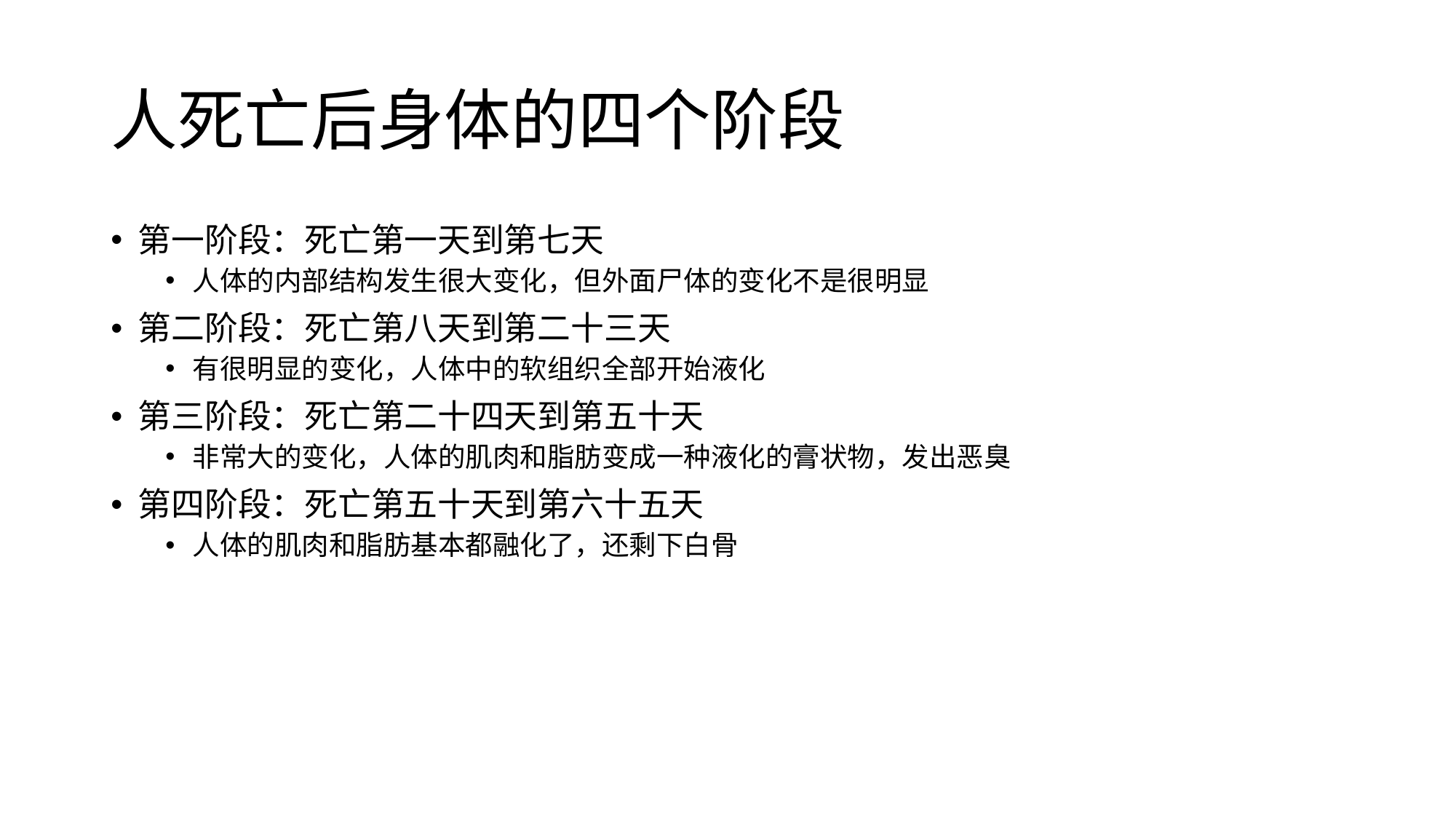

# 人死亡后身体的四个阶段
第一阶段：死亡第一天到第七天
人体的内部结构发生很大变化，但外面尸体的变化不是很明显
第二阶段：死亡第八天到第二十三天
有很明显的变化，人体中的软组织全部开始液化
第三阶段：死亡第二十四天到第五十天
非常大的变化，人体的肌肉和脂肪变成一种液化的膏状物，发出恶臭
第四阶段：死亡第五十天到第六十五天
人体的肌肉和脂肪基本都融化了，还剩下白骨